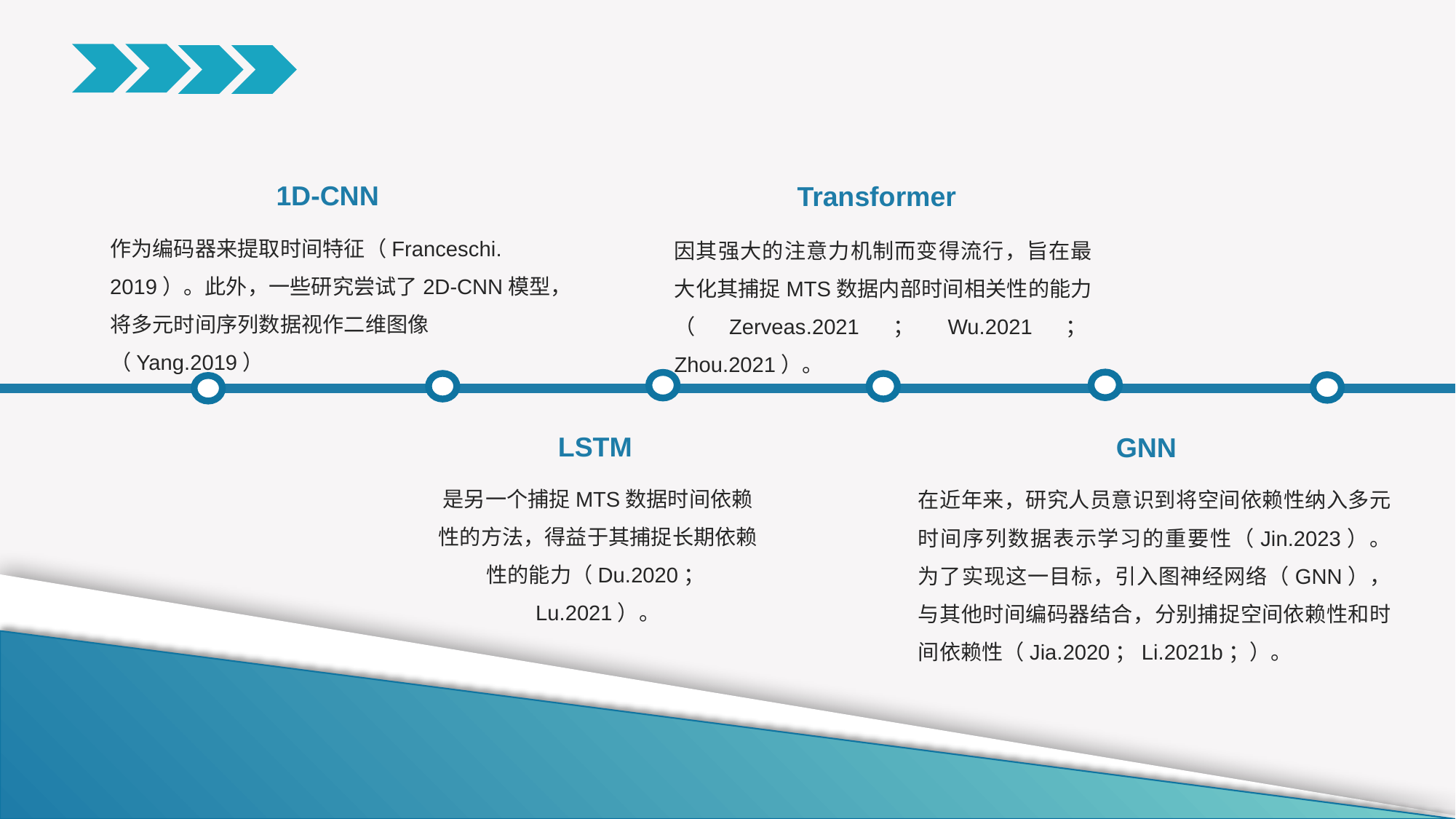

1D-CNN
Transformer
作为编码器来提取时间特征（Franceschi. 2019）。此外，一些研究尝试了2D-CNN模型，将多元时间序列数据视作二维图像（Yang.2019）
因其强大的注意力机制而变得流行，旨在最大化其捕捉MTS数据内部时间相关性的能力（Zerveas.2021；Wu.2021；Zhou.2021）。

LSTM
GNN
是另一个捕捉MTS数据时间依赖性的方法，得益于其捕捉长期依赖性的能力（Du.2020；Lu.2021）。
在近年来，研究人员意识到将空间依赖性纳入多元时间序列数据表示学习的重要性（Jin.2023）。为了实现这一目标，引入图神经网络（GNN），与其他时间编码器结合，分别捕捉空间依赖性和时间依赖性（Jia.2020；Li.2021b；）。